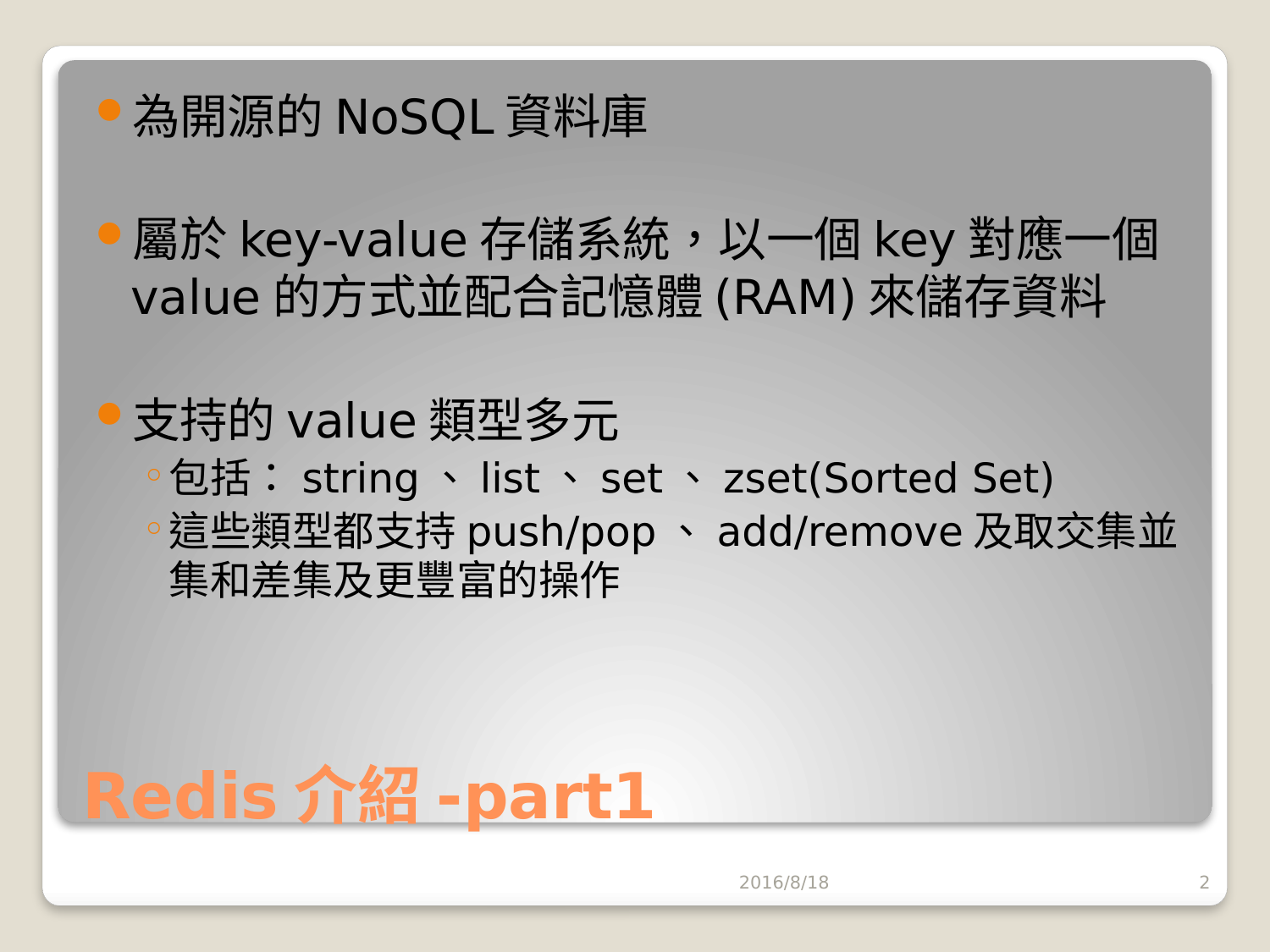

為開源的NoSQL資料庫

屬於key-value存儲系統，以一個key對應一個value的方式並配合記憶體(RAM)來儲存資料

支持的value類型多元
包括：string、list、set、zset(Sorted Set)
這些類型都支持push/pop、add/remove及取交集並集和差集及更豐富的操作
# Redis介紹-part1
2016/8/18
2